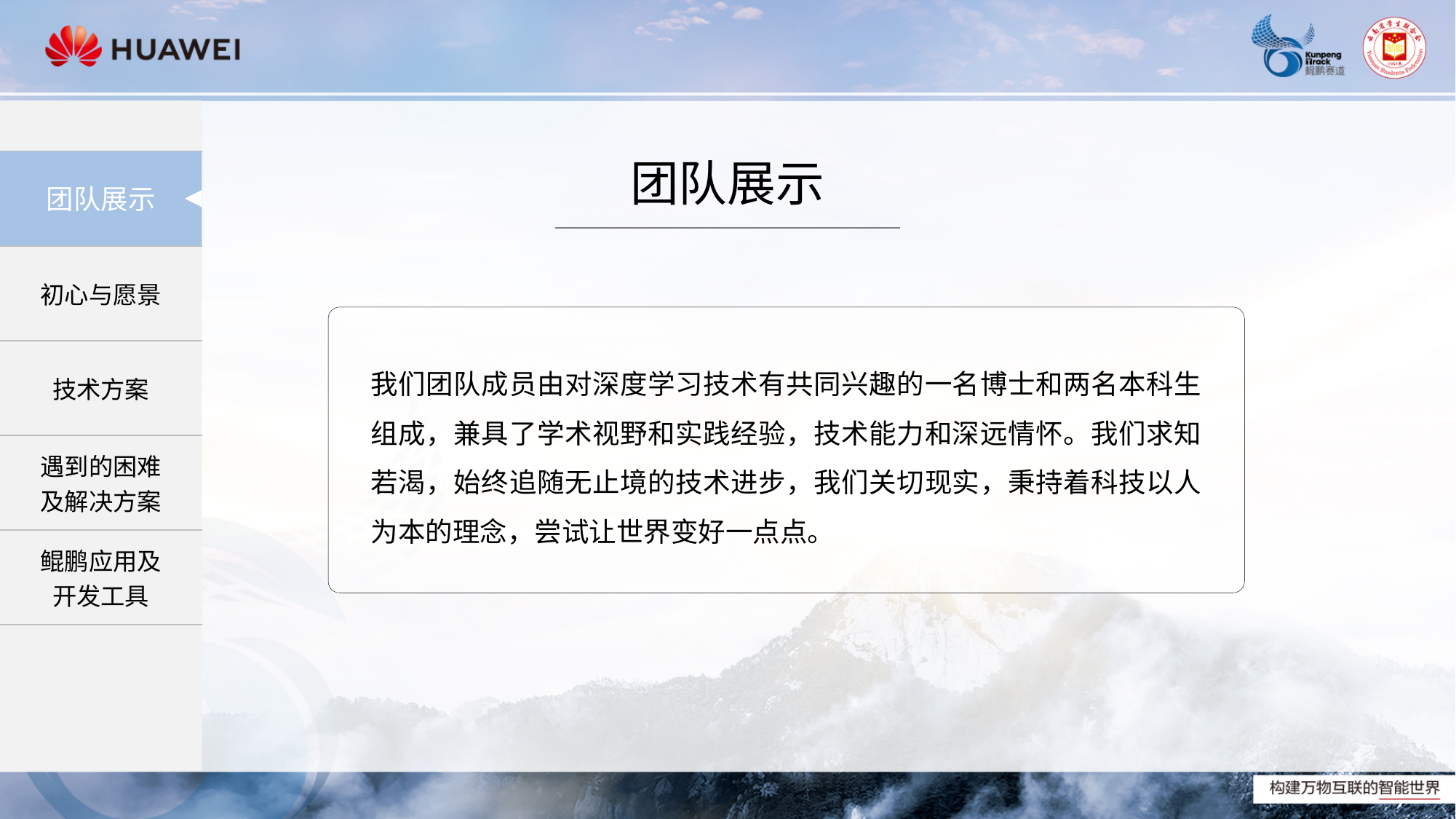

团队展示

我们团队成员由对深度学习技术有共同兴趣的一名博士和两名本科生组成，兼具了学术视野和实践经验，技术能力和深远情怀。我们求知若渴，始终追随无止境的技术进步，我们关切现实，秉持着科技以人为本的理念，尝试让世界变好一点点。